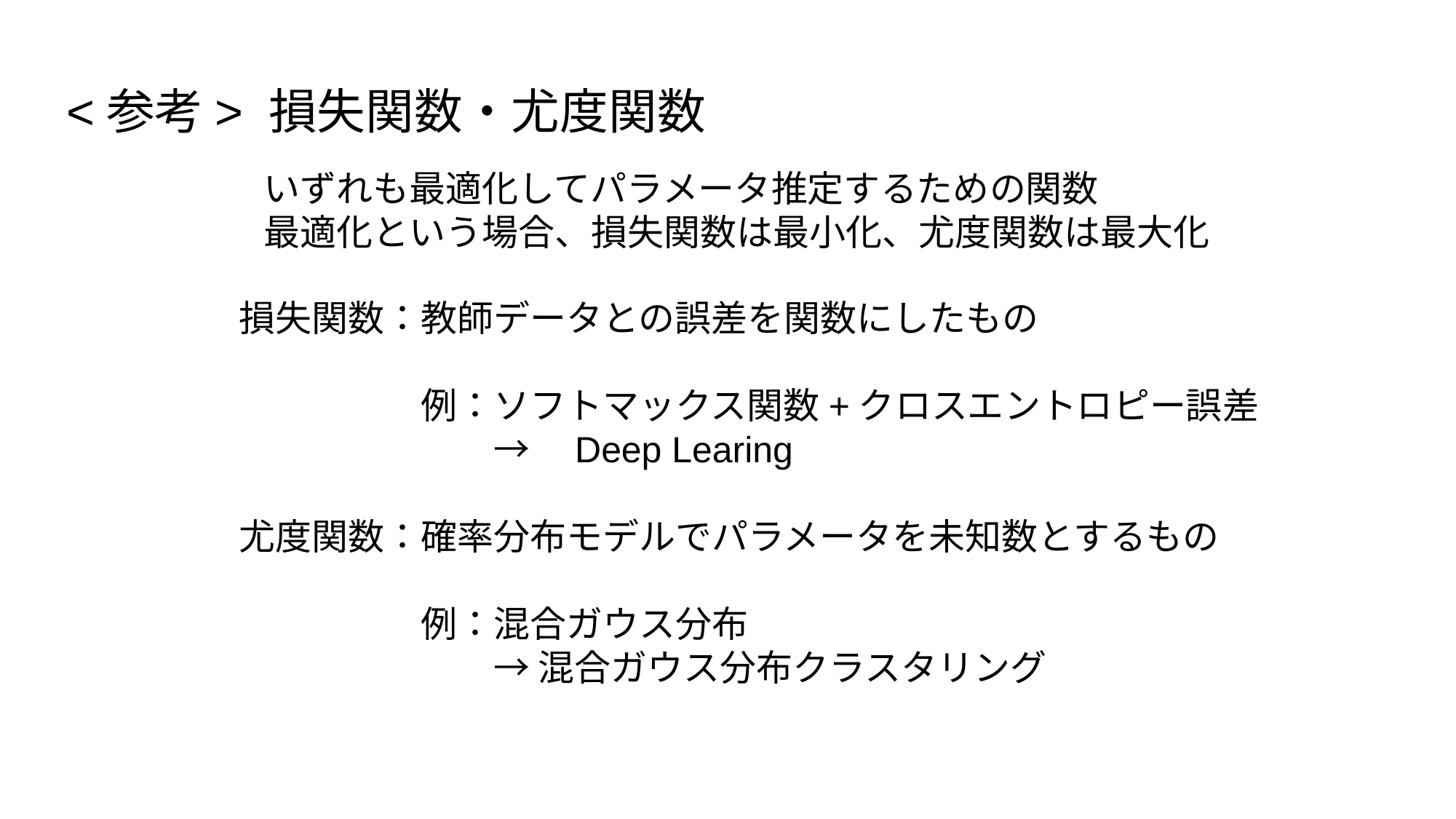

<参考> 損失関数・尤度関数
いずれも最適化してパラメータ推定するための関数
最適化という場合、損失関数は最小化、尤度関数は最大化
損失関数：教師データとの誤差を関数にしたもの

　　　　　例：ソフトマックス関数+クロスエントロピー誤差
　　　　　　　→　Deep Learing

尤度関数：確率分布モデルでパラメータを未知数とするもの

　　　　　例：混合ガウス分布
　　　　　　　→ 混合ガウス分布クラスタリング